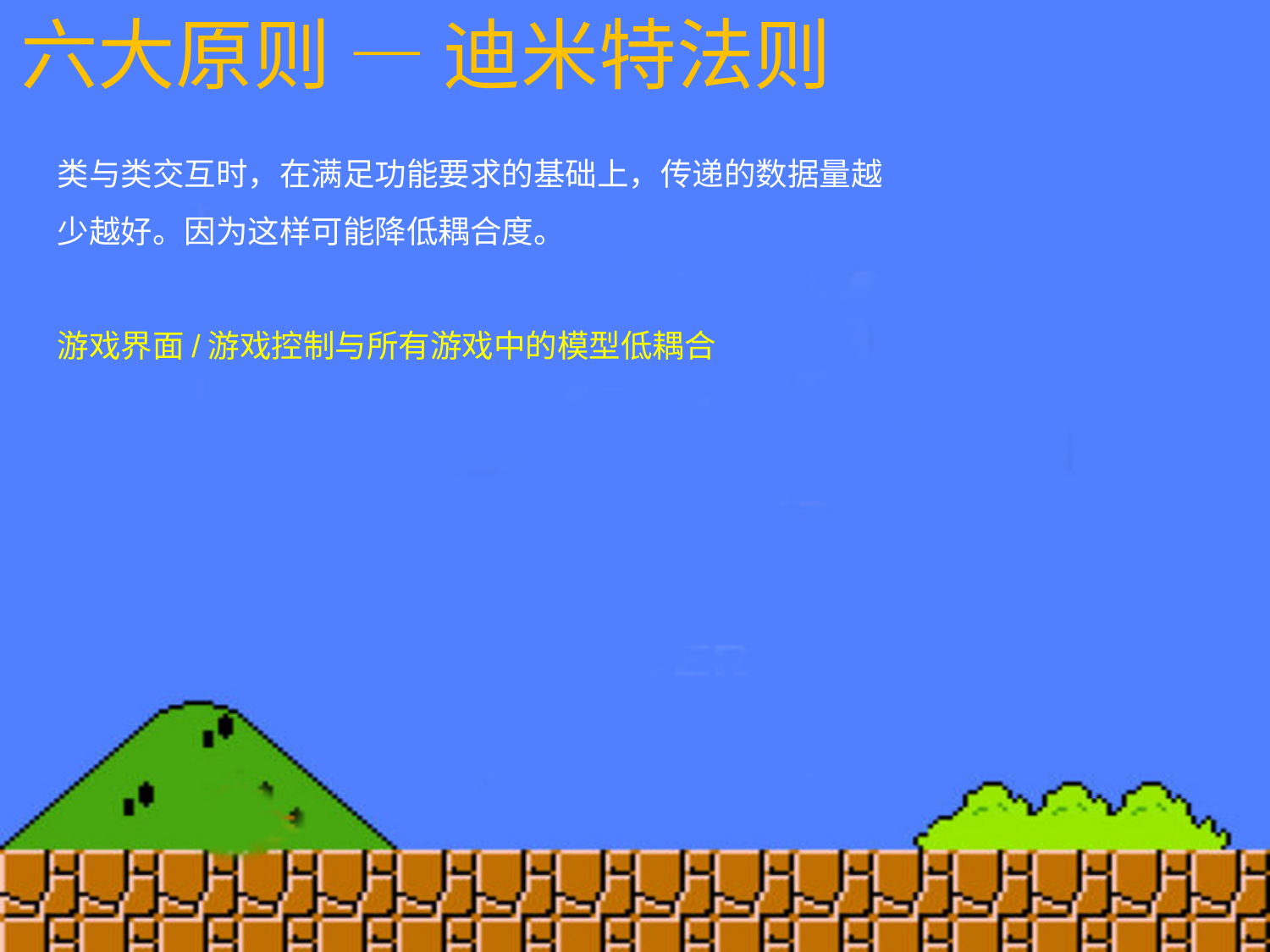

六大原则 — 迪米特法则
类与类交互时，在满足功能要求的基础上，传递的数据量越少越好。因为这样可能降低耦合度。

游戏界面/游戏控制与所有游戏中的模型低耦合